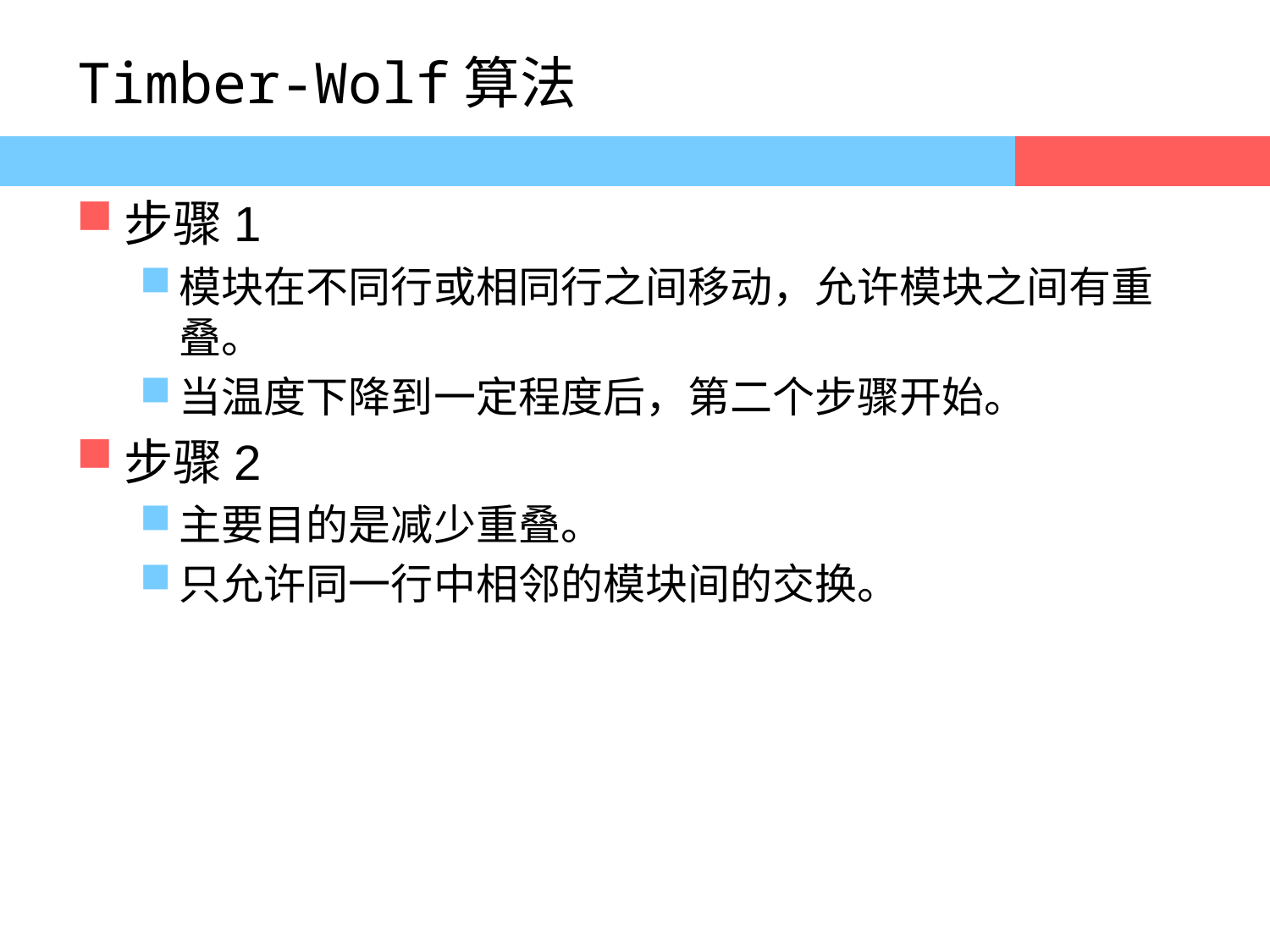

# Timber-Wolf算法
步骤1
模块在不同行或相同行之间移动，允许模块之间有重叠。
当温度下降到一定程度后，第二个步骤开始。
步骤2
主要目的是减少重叠。
只允许同一行中相邻的模块间的交换。